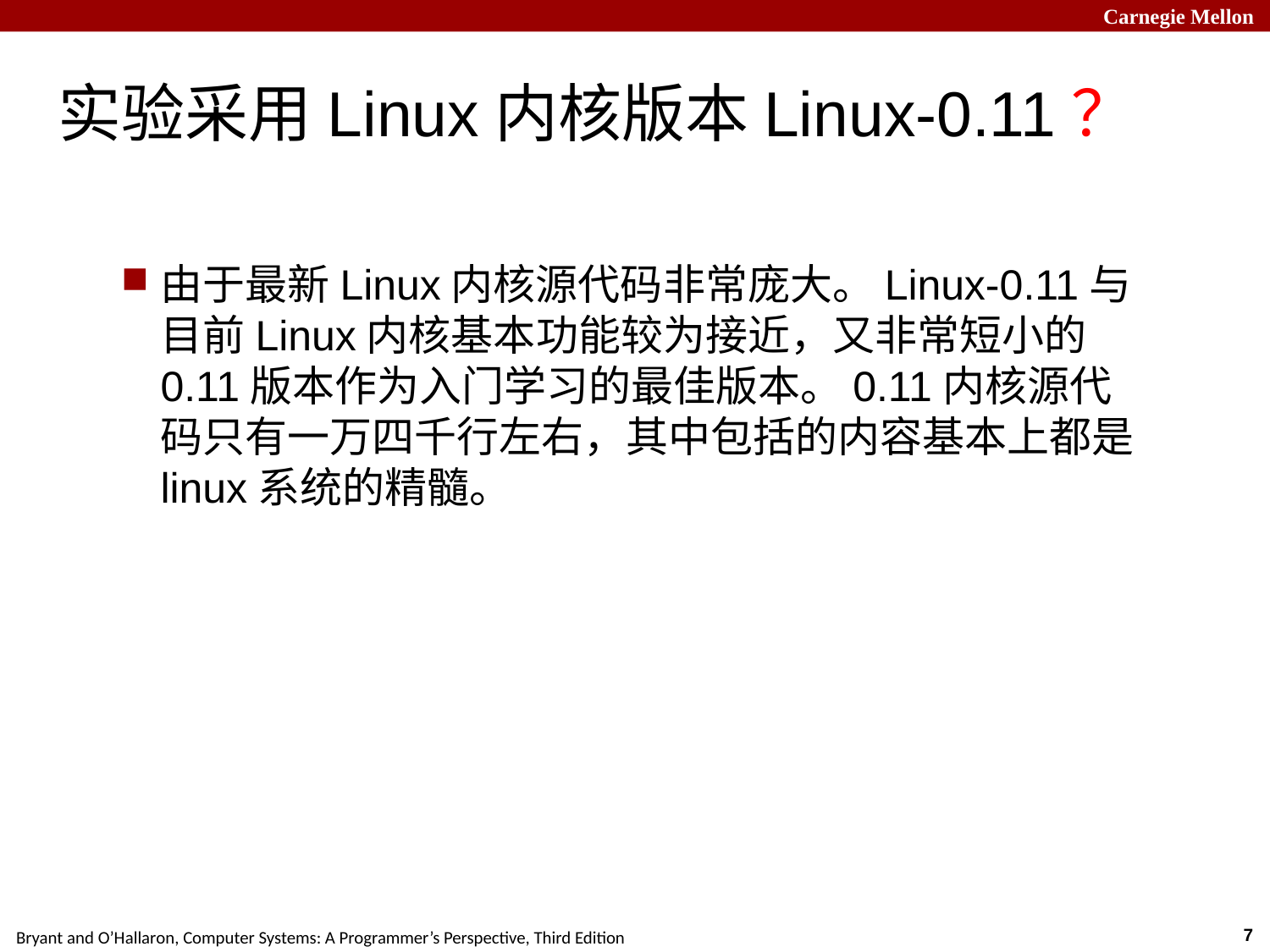

# 实验采用Linux内核版本Linux-0.11？
由于最新Linux内核源代码非常庞大。Linux-0.11与目前Linux内核基本功能较为接近，又非常短小的0.11版本作为入门学习的最佳版本。0.11内核源代码只有一万四千行左右，其中包括的内容基本上都是linux系统的精髓。